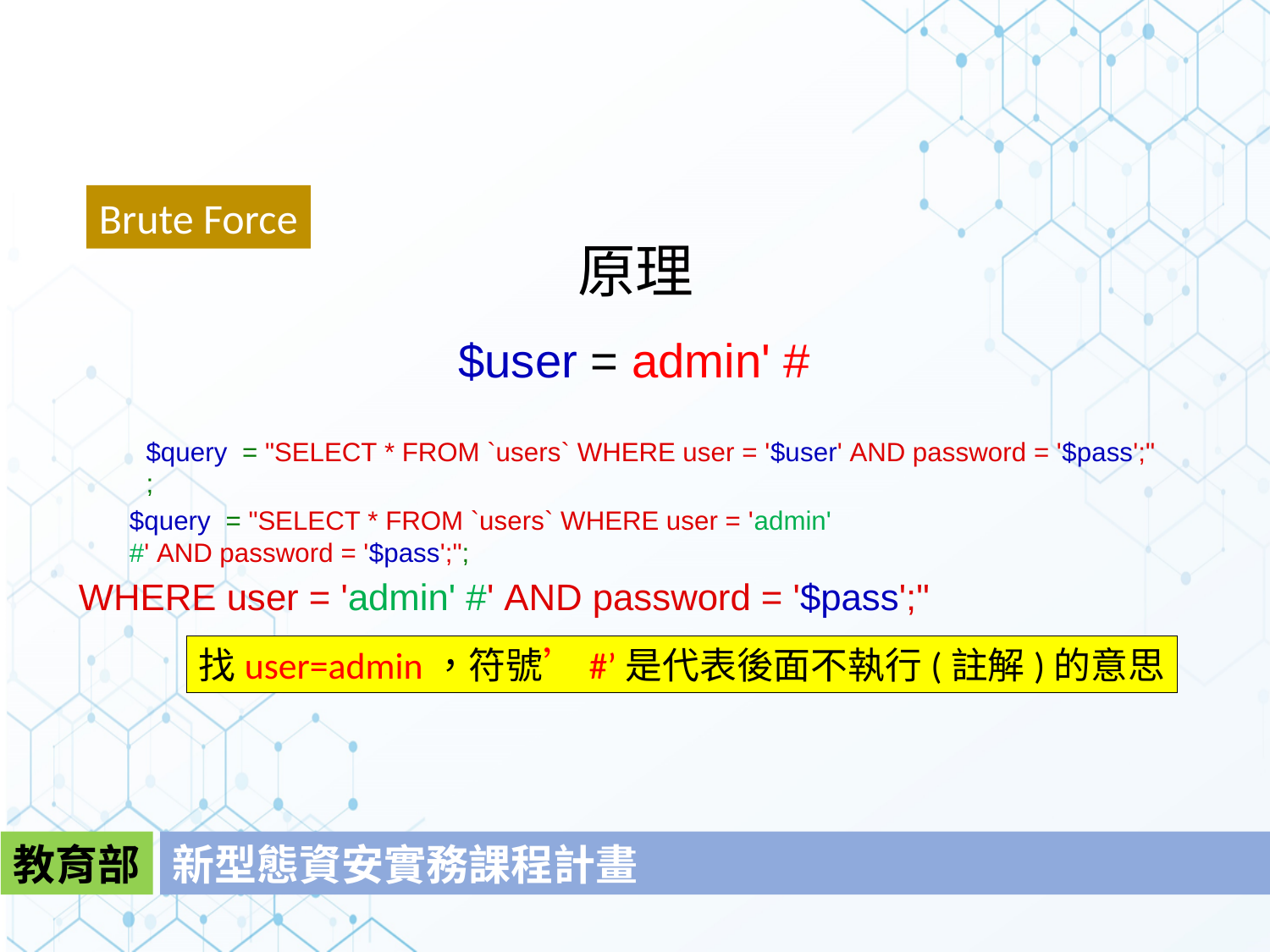

Brute Force
原理
$user = admin' #
$query  = "SELECT * FROM `users` WHERE user = '$user' AND password = '$pass';";
$query  = "SELECT * FROM `users` WHERE user = 'admin' #' AND password = '$pass';";
WHERE user = 'admin' #' AND password = '$pass';"
找user=admin，符號’#’是代表後面不執行(註解)的意思
教育部
新型態資安實務課程計畫